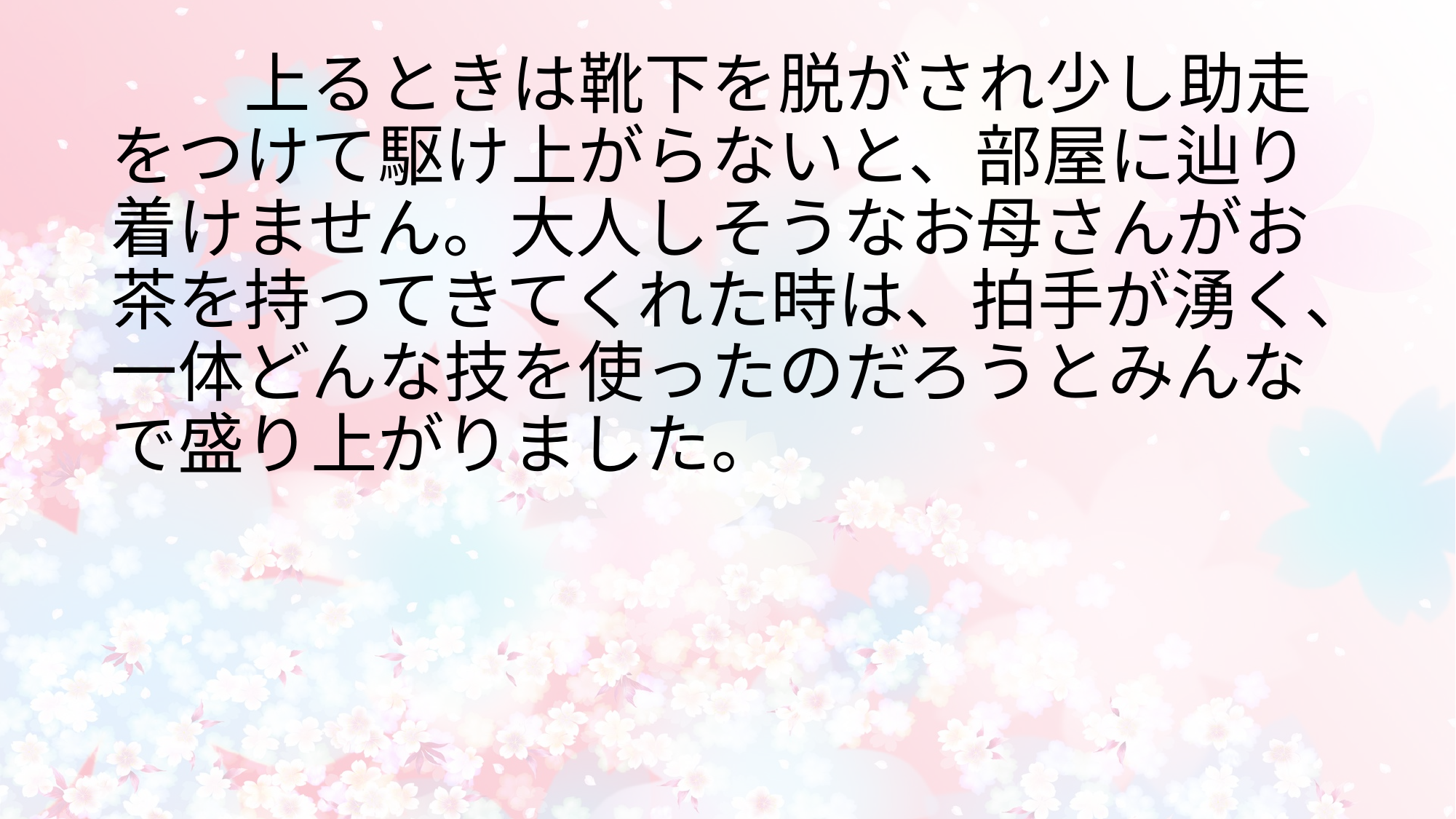

上るときは靴下を脱がされ少し助走をつけて駆け上がらないと、部屋に辿り着けません。大人しそうなお母さんがお茶を持ってきてくれた時は、拍手が湧く、一体どんな技を使ったのだろうとみんなで盛り上がりました。